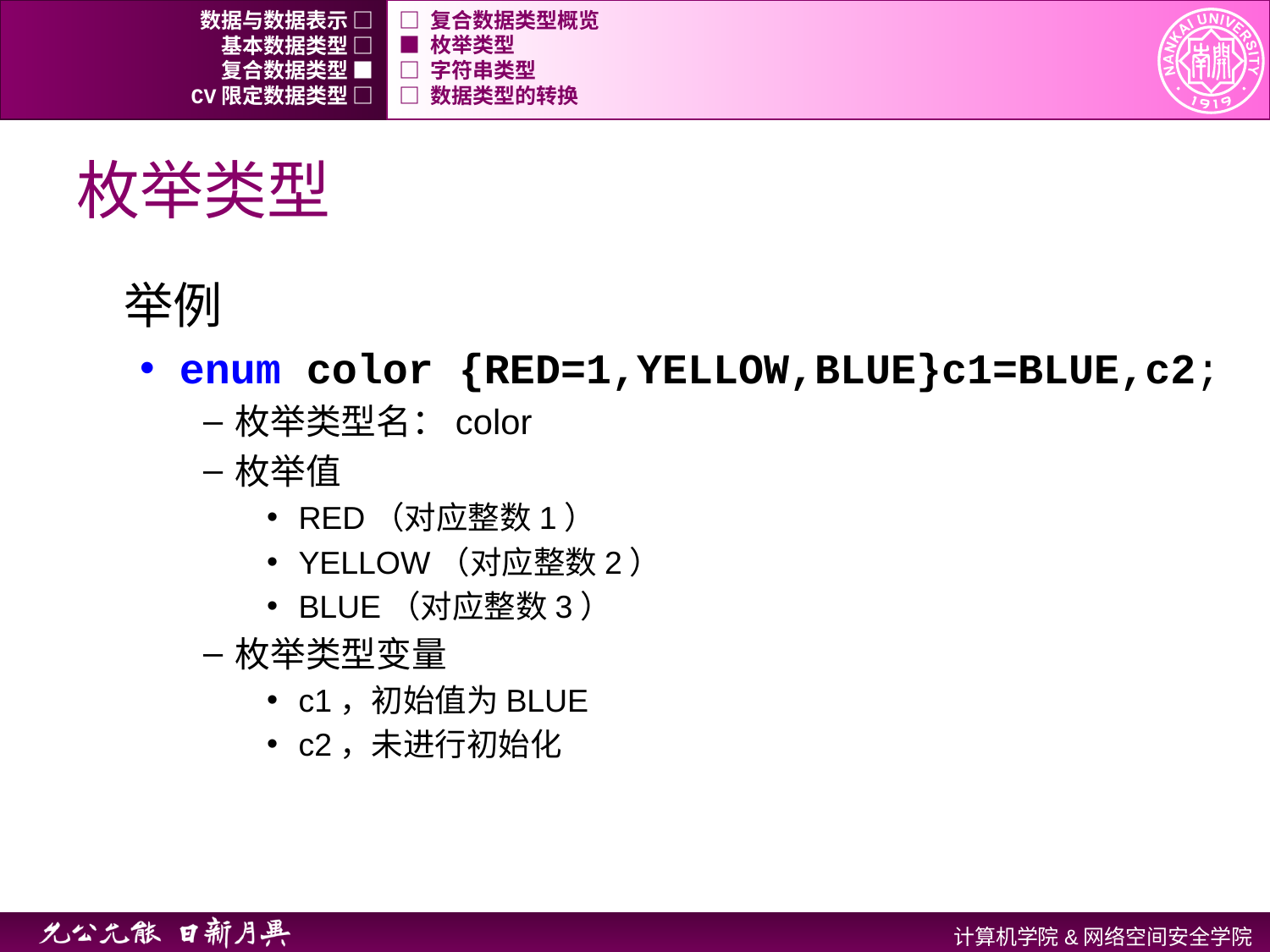

数据与数据表示 □
□ 复合数据类型概览
基本数据类型 □
■ 枚举类型
复合数据类型 ■
□ 字符串类型
CV限定数据类型 □
□ 数据类型的转换
# 枚举类型
举例
enum color {RED=1,YELLOW,BLUE}c1=BLUE,c2;
枚举类型名：color
枚举值
RED（对应整数1）
YELLOW（对应整数2）
BLUE（对应整数3）
枚举类型变量
c1，初始值为BLUE
c2，未进行初始化